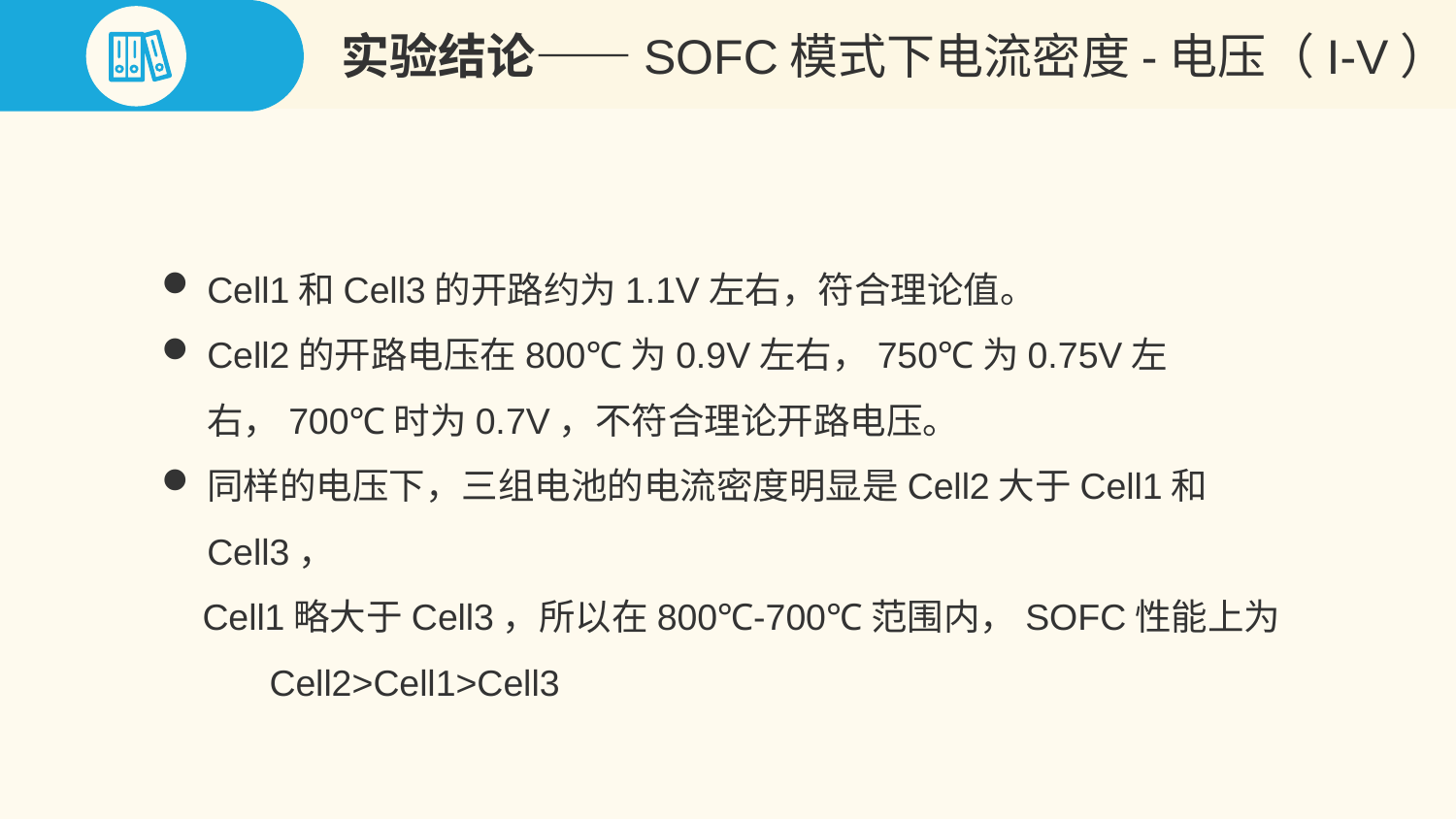

实验结论——SOFC模式下电流密度-电压（I-V）

Cell1和Cell3的开路约为1.1V左右，符合理论值。
Cell2的开路电压在800℃为0.9V左右，750℃为0.75V左右，700℃时为0.7V，不符合理论开路电压。
同样的电压下，三组电池的电流密度明显是Cell2大于Cell1和Cell3，
    Cell1略大于Cell3，所以在800℃-700℃范围内，SOFC性能上为                   Cell2>Cell1>Cell3